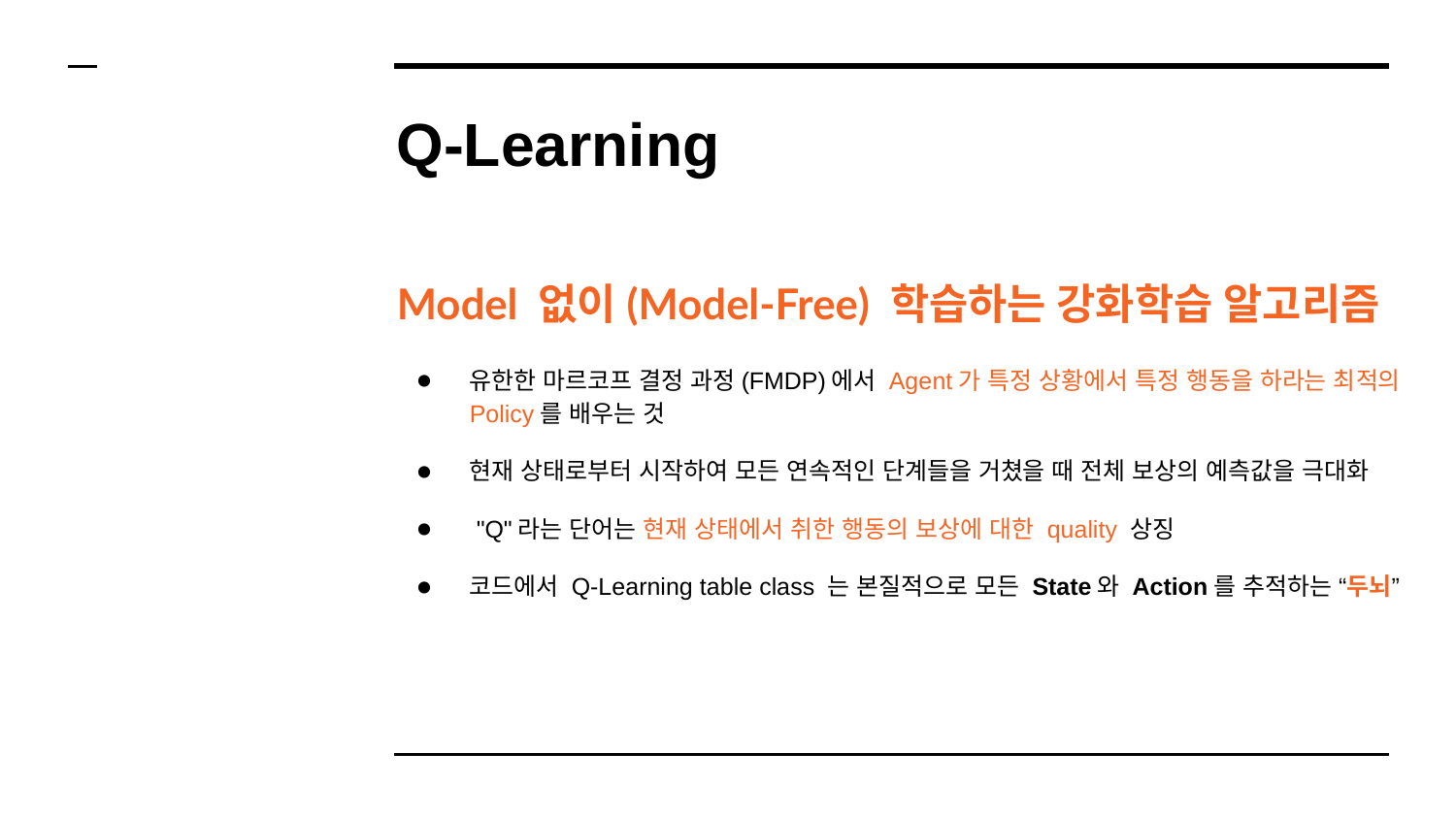

# Q-Learning
Model 없이(Model-Free) 학습하는 강화학습 알고리즘
유한한 마르코프 결정 과정(FMDP)에서 Agent가 특정 상황에서 특정 행동을 하라는 최적의 Policy를 배우는 것
현재 상태로부터 시작하여 모든 연속적인 단계들을 거쳤을 때 전체 보상의 예측값을 극대화
 "Q"라는 단어는 현재 상태에서 취한 행동의 보상에 대한 quality 상징
코드에서 Q-Learning table class 는 본질적으로 모든 State와 Action를 추적하는 “두뇌”